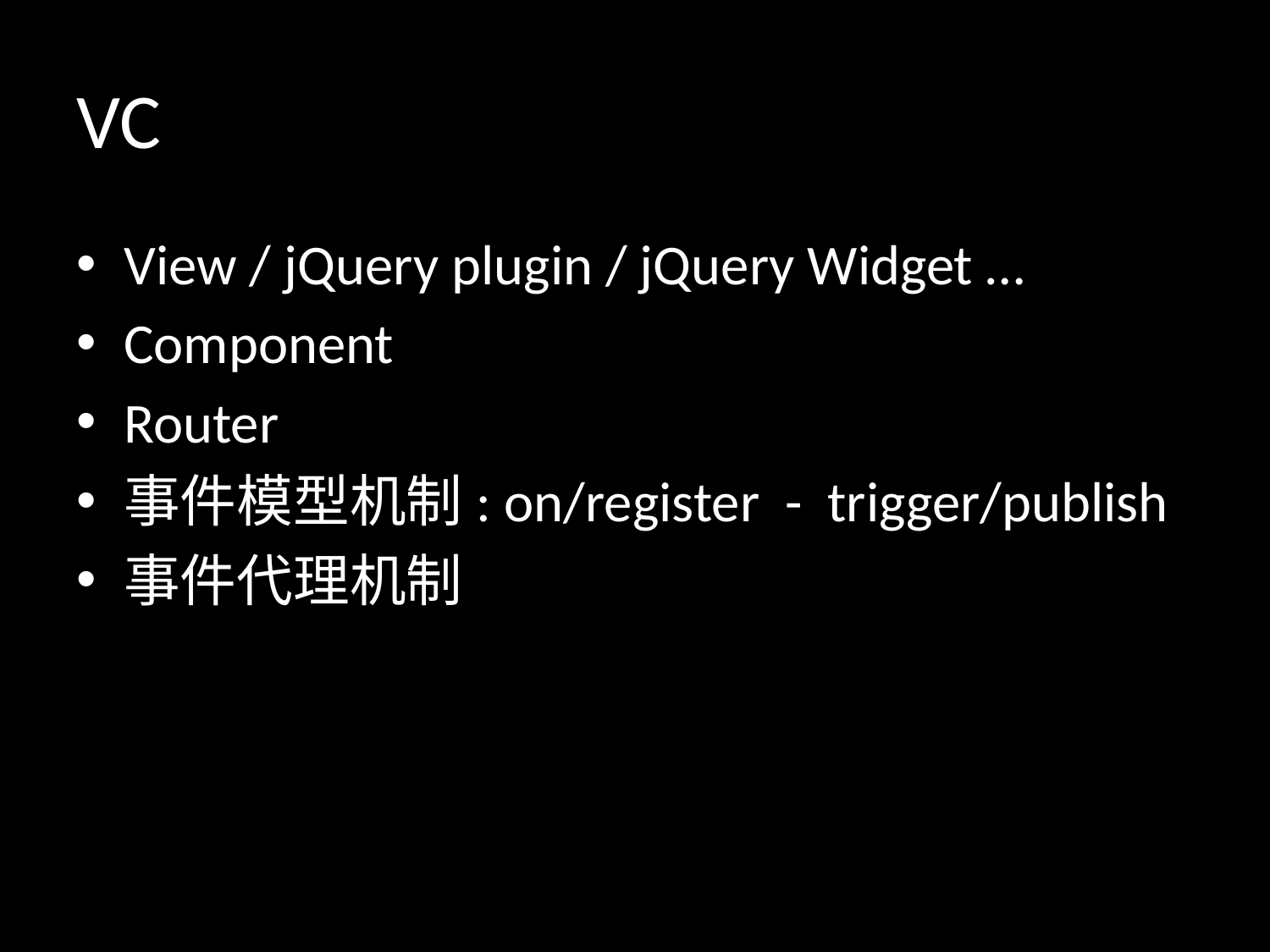

# VC
View / jQuery plugin / jQuery Widget …
Component
Router
事件模型机制: on/register  -  trigger/publish
事件代理机制